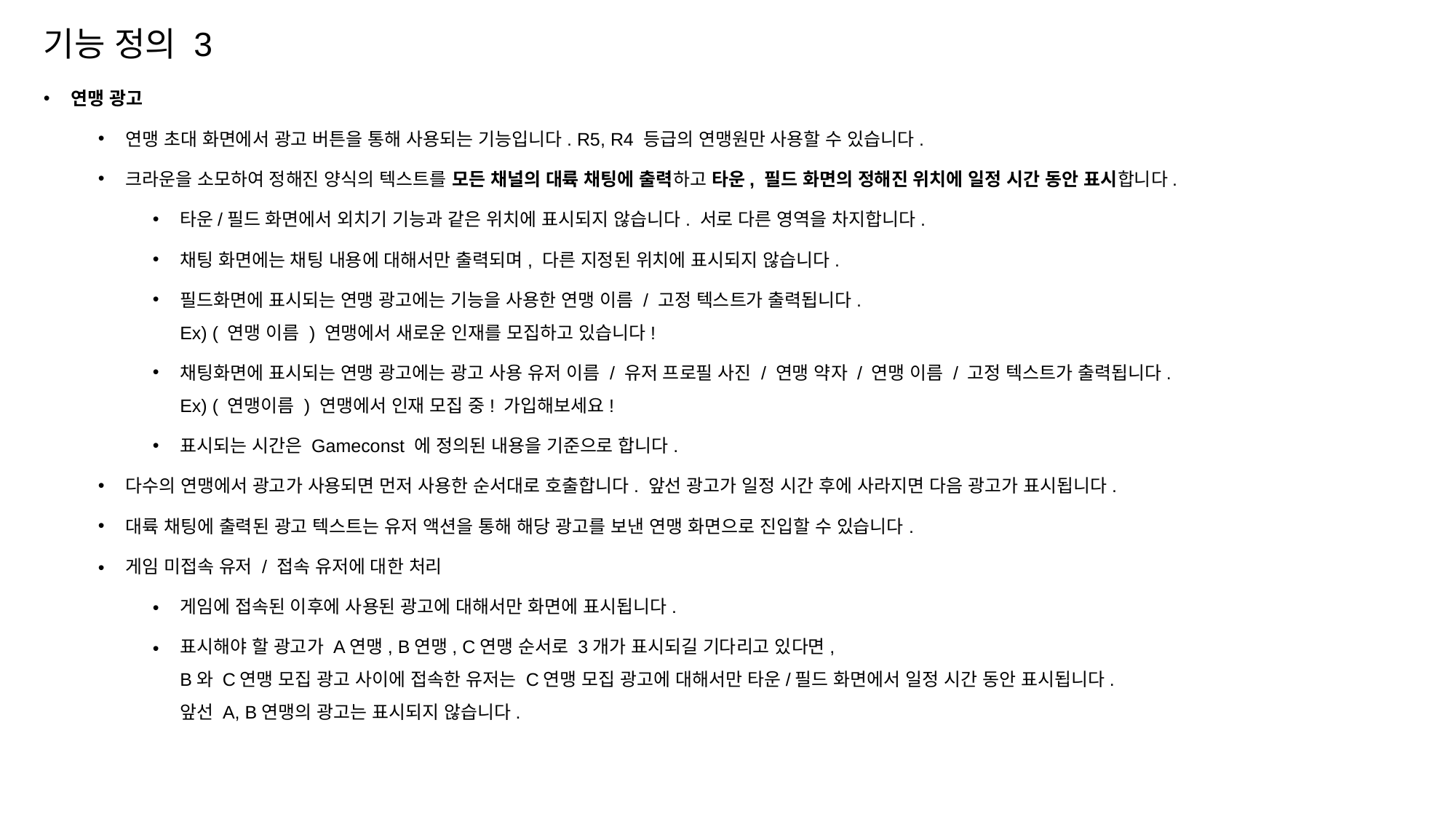

기능 정의 3
연맹 광고
연맹 초대 화면에서 광고 버튼을 통해 사용되는 기능입니다. R5, R4 등급의 연맹원만 사용할 수 있습니다.
크라운을 소모하여 정해진 양식의 텍스트를 모든 채널의 대륙 채팅에 출력하고 타운, 필드 화면의 정해진 위치에 일정 시간 동안 표시합니다.
타운/필드 화면에서 외치기 기능과 같은 위치에 표시되지 않습니다. 서로 다른 영역을 차지합니다.
채팅 화면에는 채팅 내용에 대해서만 출력되며, 다른 지정된 위치에 표시되지 않습니다.
필드화면에 표시되는 연맹 광고에는 기능을 사용한 연맹 이름 / 고정 텍스트가 출력됩니다.
Ex) ( 연맹 이름 ) 연맹에서 새로운 인재를 모집하고 있습니다!
채팅화면에 표시되는 연맹 광고에는 광고 사용 유저 이름 / 유저 프로필 사진 / 연맹 약자 / 연맹 이름 / 고정 텍스트가 출력됩니다.
Ex) ( 연맹이름 ) 연맹에서 인재 모집 중! 가입해보세요!
표시되는 시간은 Gameconst 에 정의된 내용을 기준으로 합니다.
다수의 연맹에서 광고가 사용되면 먼저 사용한 순서대로 호출합니다. 앞선 광고가 일정 시간 후에 사라지면 다음 광고가 표시됩니다.
대륙 채팅에 출력된 광고 텍스트는 유저 액션을 통해 해당 광고를 보낸 연맹 화면으로 진입할 수 있습니다.
게임 미접속 유저 / 접속 유저에 대한 처리
게임에 접속된 이후에 사용된 광고에 대해서만 화면에 표시됩니다.
표시해야 할 광고가 A연맹, B연맹, C연맹 순서로 3개가 표시되길 기다리고 있다면,
B와 C연맹 모집 광고 사이에 접속한 유저는 C연맹 모집 광고에 대해서만 타운/필드 화면에서 일정 시간 동안 표시됩니다.
앞선 A, B연맹의 광고는 표시되지 않습니다.